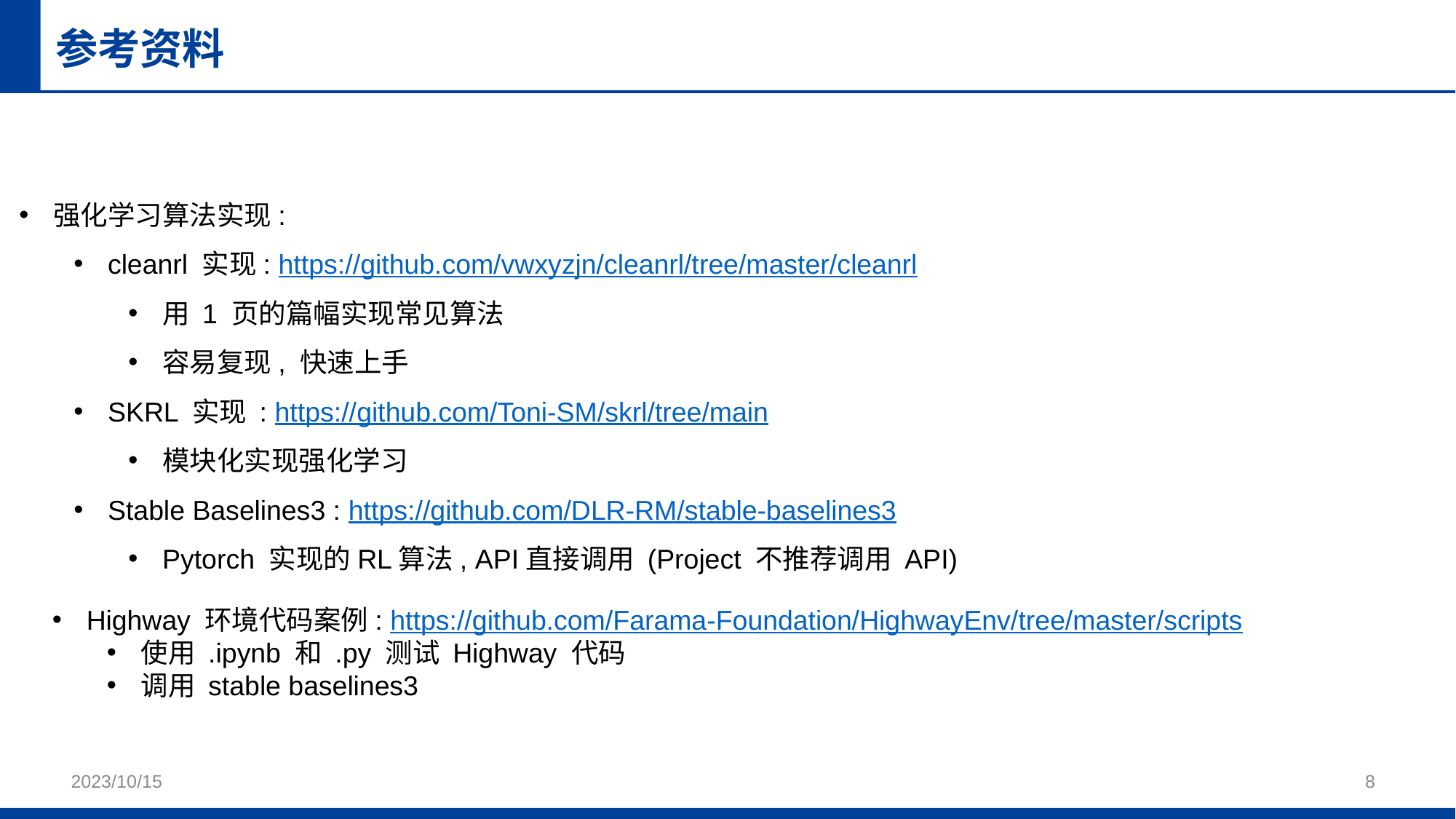

参考资料
强化学习算法实现:
cleanrl 实现: https://github.com/vwxyzjn/cleanrl/tree/master/cleanrl
用 1 页的篇幅实现常见算法
容易复现, 快速上手
SKRL 实现 : https://github.com/Toni-SM/skrl/tree/main
模块化实现强化学习
Stable Baselines3 : https://github.com/DLR-RM/stable-baselines3
Pytorch 实现的RL算法, API直接调用 (Project 不推荐调用 API)
Highway 环境代码案例: https://github.com/Farama-Foundation/HighwayEnv/tree/master/scripts
使用 .ipynb 和 .py 测试 Highway 代码
调用 stable baselines3
2023/10/15
8